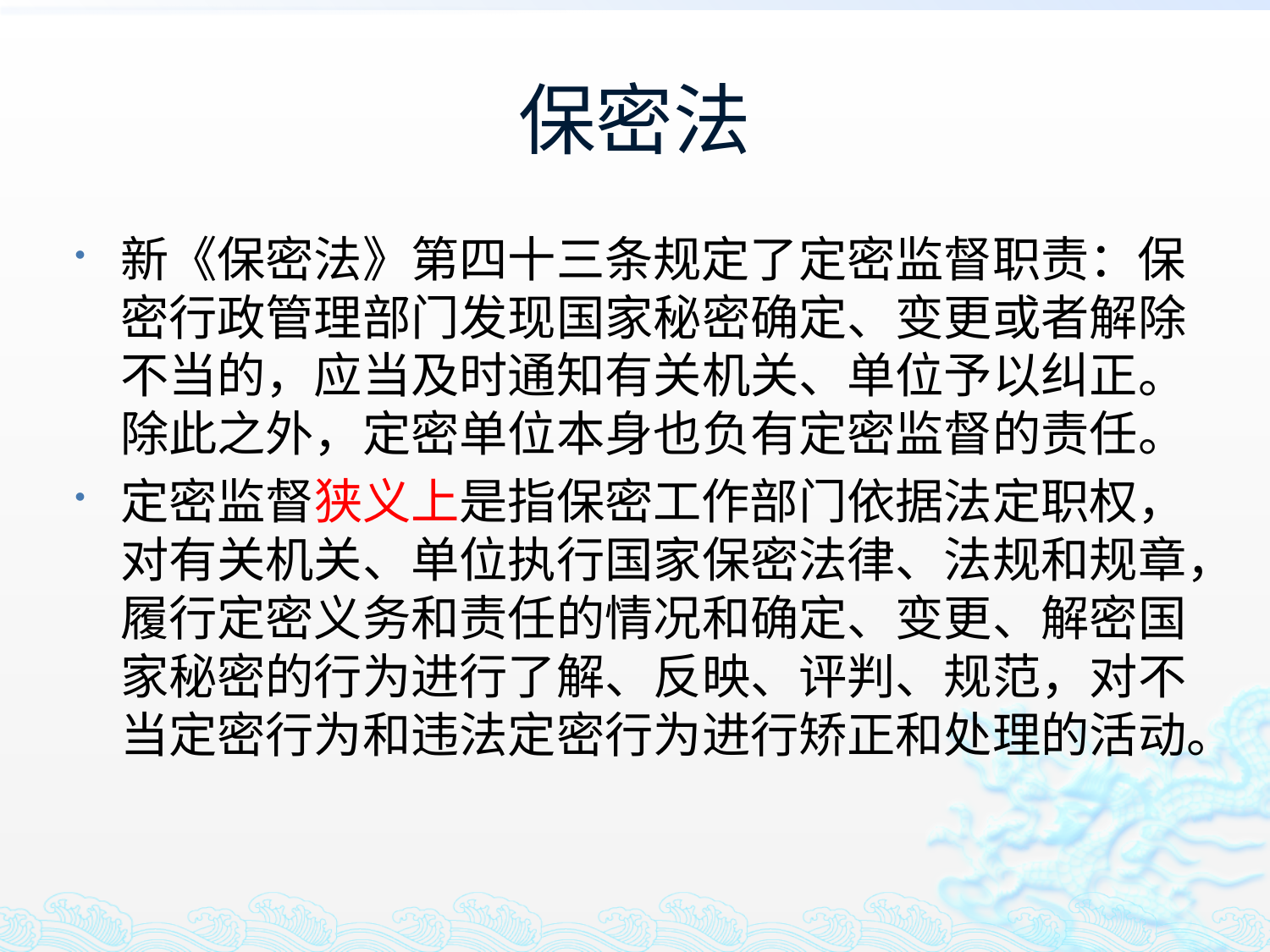

# 保密法
新《保密法》第四十三条规定了定密监督职责：保密行政管理部门发现国家秘密确定、变更或者解除不当的，应当及时通知有关机关、单位予以纠正。除此之外，定密单位本身也负有定密监督的责任。
定密监督狭义上是指保密工作部门依据法定职权，对有关机关、单位执行国家保密法律、法规和规章，履行定密义务和责任的情况和确定、变更、解密国家秘密的行为进行了解、反映、评判、规范，对不当定密行为和违法定密行为进行矫正和处理的活动。